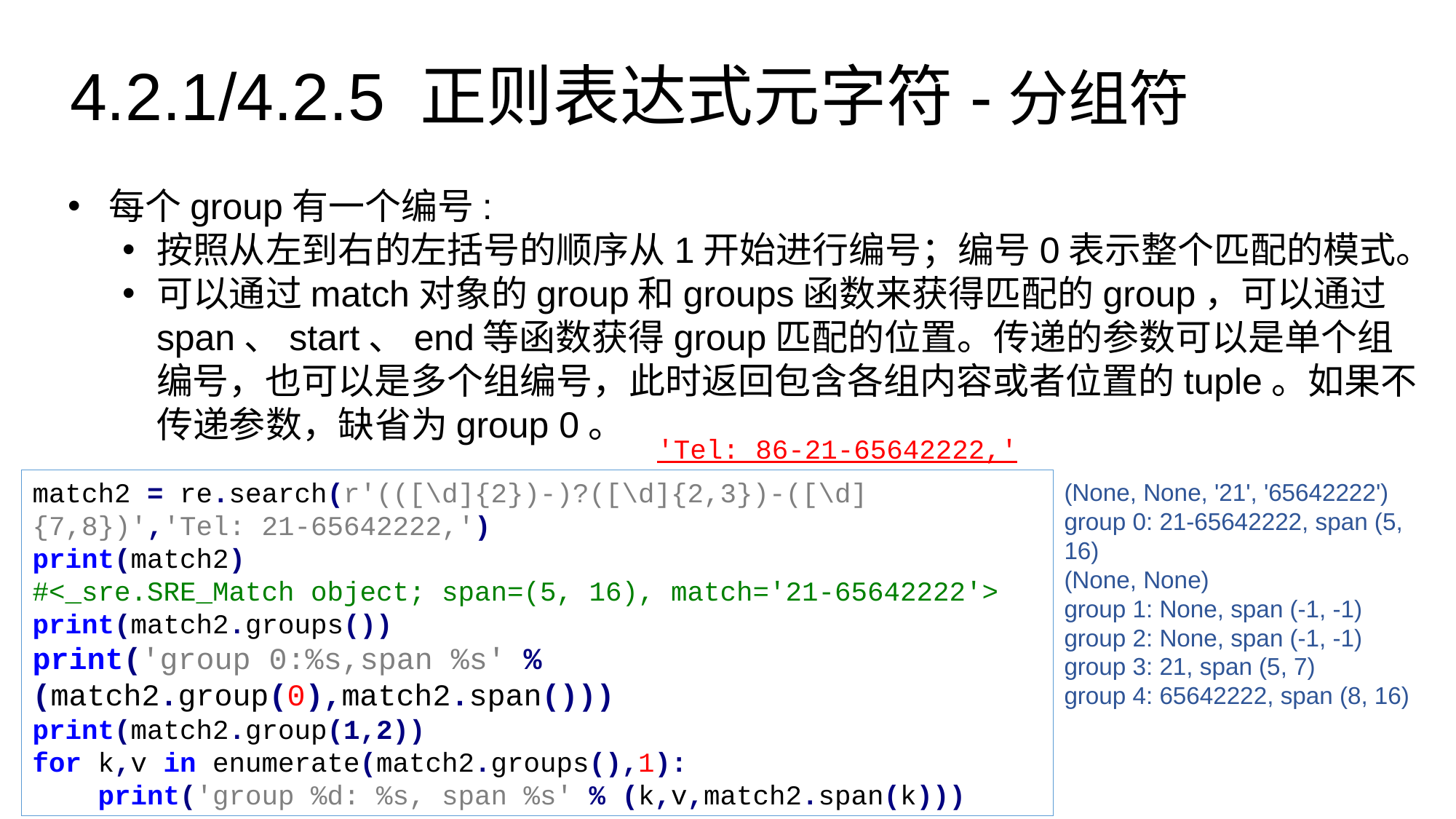

# 4.2.1/4.2.5 正则表达式元字符-分组符
每个group有一个编号:
按照从左到右的左括号的顺序从1开始进行编号；编号0表示整个匹配的模式。
可以通过match对象的group和groups函数来获得匹配的group，可以通过span、start、end等函数获得group匹配的位置。传递的参数可以是单个组编号，也可以是多个组编号，此时返回包含各组内容或者位置的tuple。如果不传递参数，缺省为group 0。
'Tel: 86-21-65642222,'
match2 = re.search(r'(([\d]{2})-)?([\d]{2,3})-([\d]{7,8})','Tel: 21-65642222,')
print(match2)
#<_sre.SRE_Match object; span=(5, 16), match='21-65642222'>
print(match2.groups())
print('group 0:%s,span %s' % (match2.group(0),match2.span()))
print(match2.group(1,2))
for k,v in enumerate(match2.groups(),1):
    print('group %d: %s, span %s' % (k,v,match2.span(k)))
(None, None, '21', '65642222')
group 0: 21-65642222, span (5, 16)
(None, None)
group 1: None, span (-1, -1)
group 2: None, span (-1, -1)
group 3: 21, span (5, 7)
group 4: 65642222, span (8, 16)